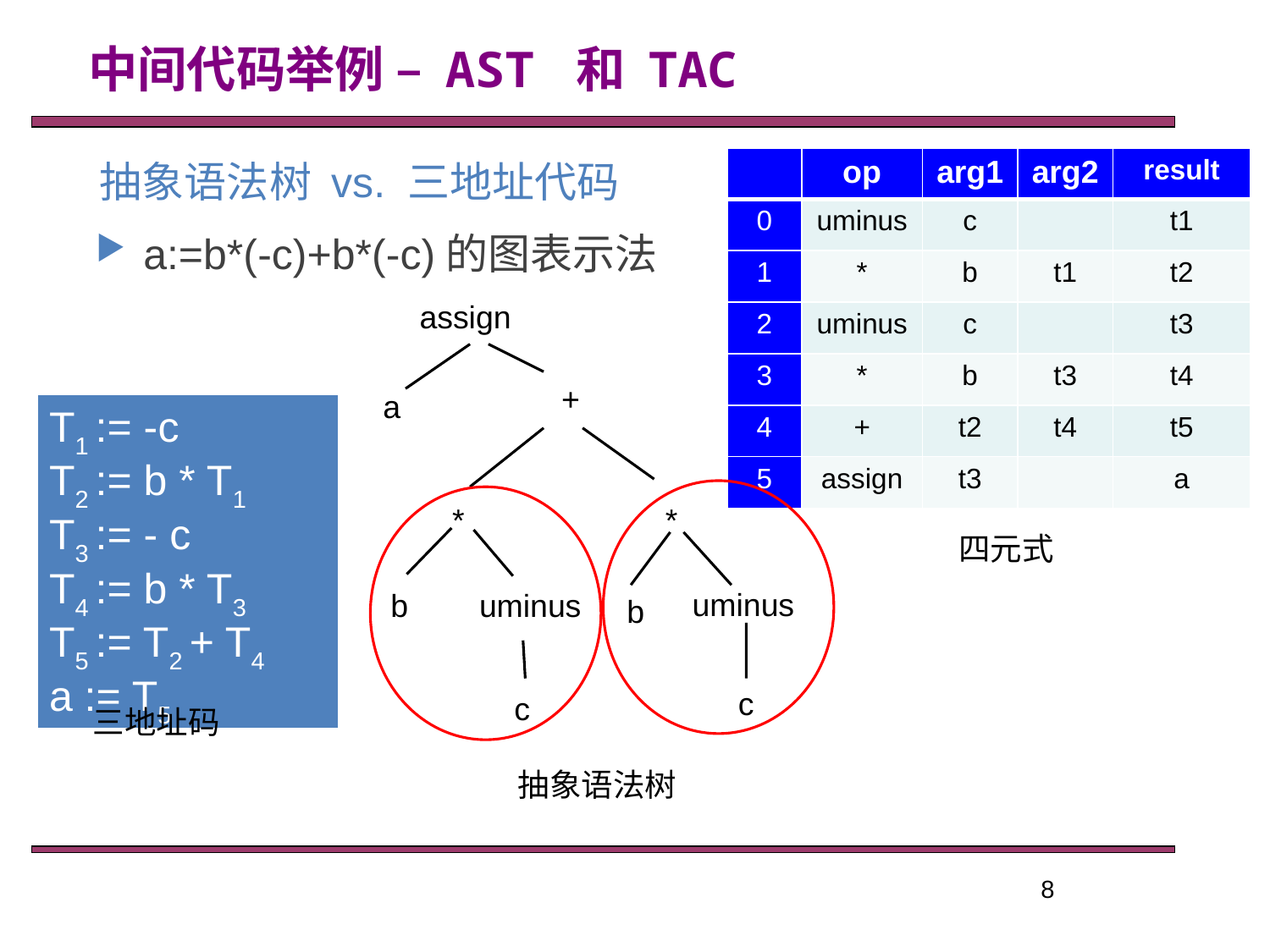

中间代码举例 – AST 和 TAC
抽象语法树 vs. 三地址代码
|  | op | arg1 | arg2 | result |
| --- | --- | --- | --- | --- |
| 0 | uminus | c |  | t1 |
| 1 | \* | b | t1 | t2 |
| 2 | uminus | c |  | t3 |
| 3 | \* | b | t3 | t4 |
| 4 | + | t2 | t4 | t5 |
| 5 | assign | t3 |  | a |
a:=b*(-c)+b*(-c)的图表示法
assign

+
a

*
*

uminus
b
uminus
b

c
c
抽象语法树
T1 := -c
T2 := b * T1
T3 := - c
T4 := b * T3
T5 := T2 + T4
a := T5

四元式
三地址码
8